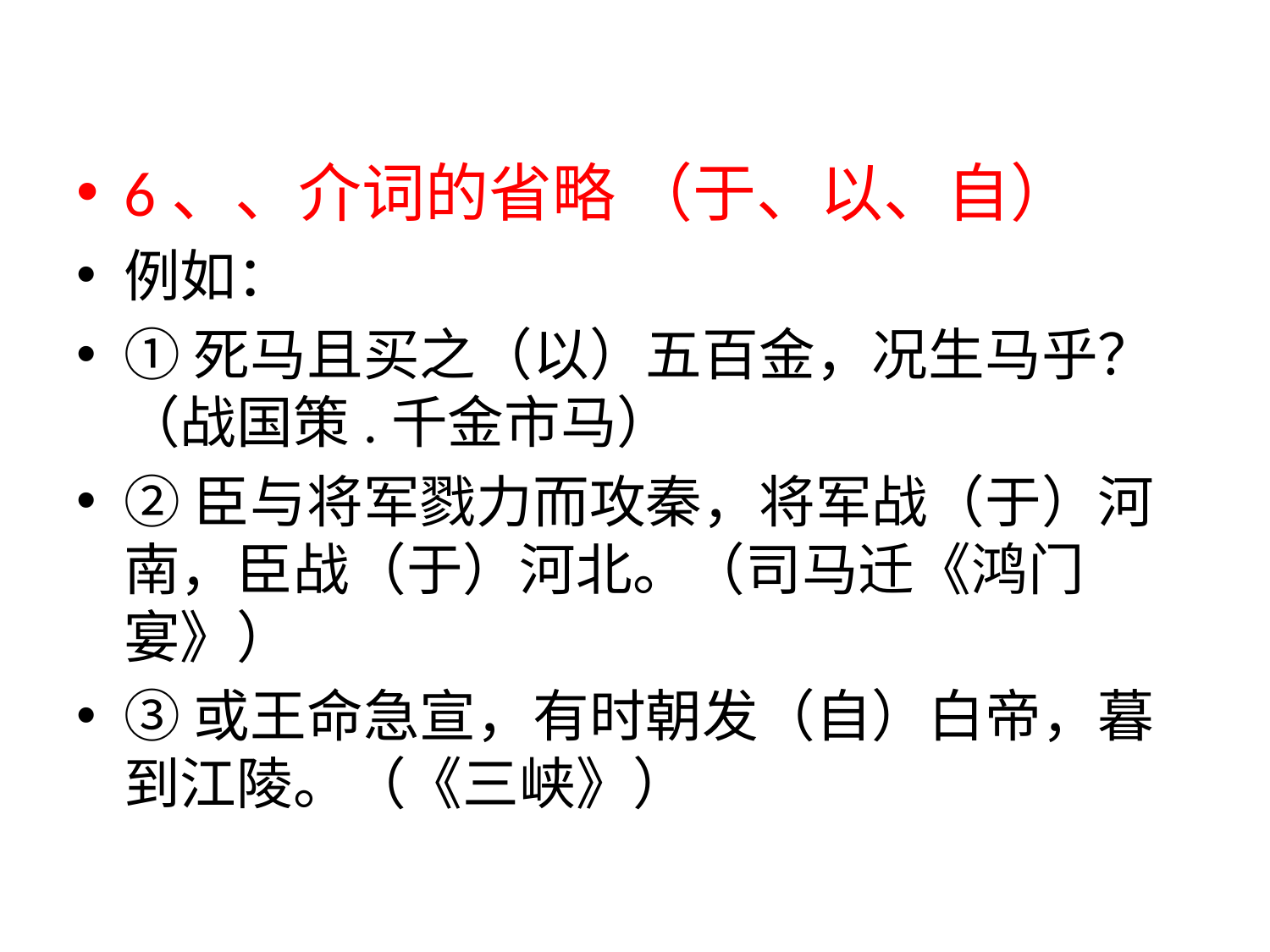

#
6、、介词的省略 （于、以、自）
例如：
①死马且买之（以）五百金，况生马乎？ （战国策.千金市马）
②臣与将军戮力而攻秦，将军战（于）河南，臣战（于）河北。（司马迁《鸿门宴》）
③或王命急宣，有时朝发（自）白帝，暮到江陵。（《三峡》）